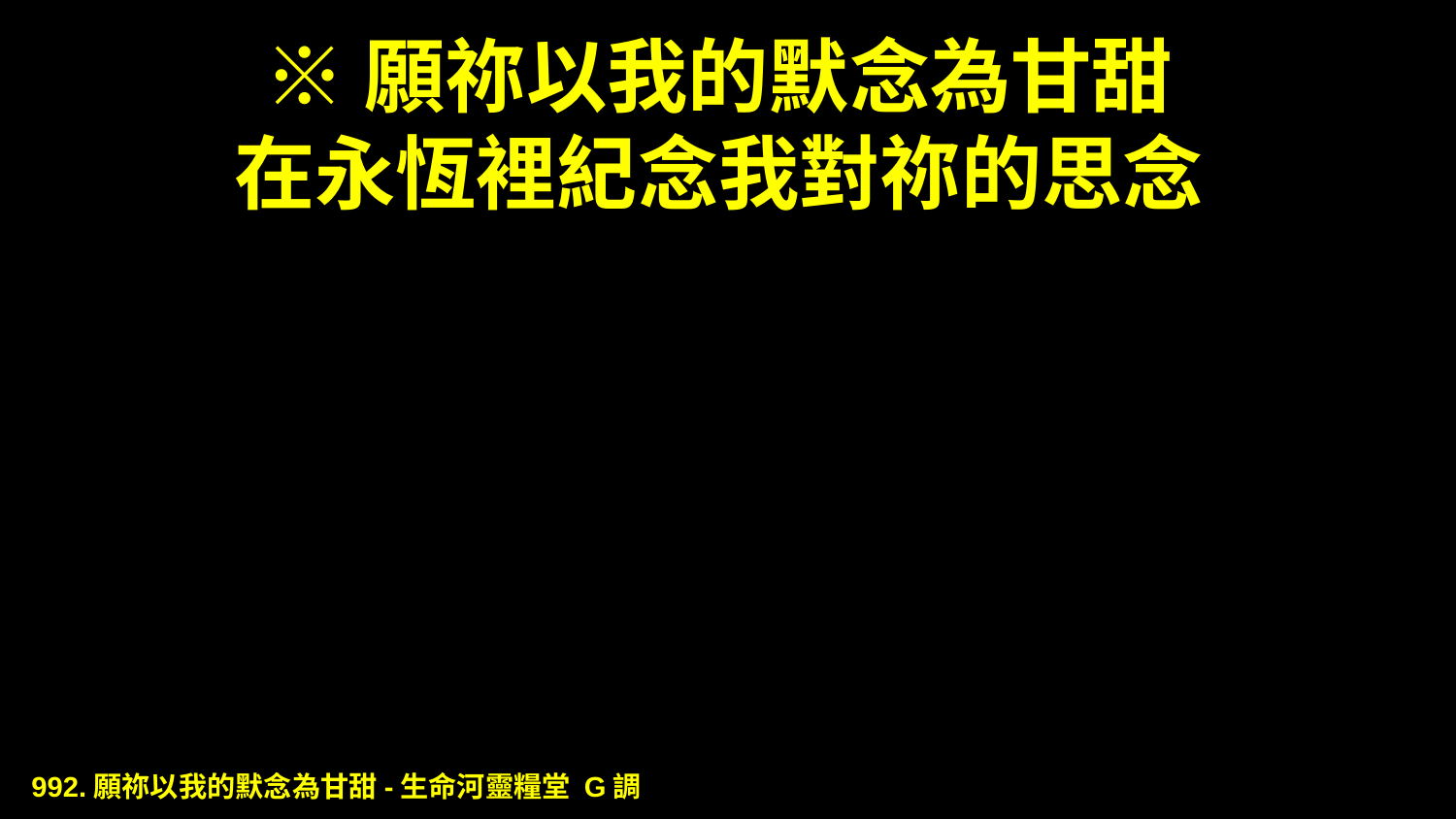

# ※願祢以我的默念為甘甜 在永恆裡紀念我對祢的思念
992.願祢以我的默念為甘甜-生命河靈糧堂 G調